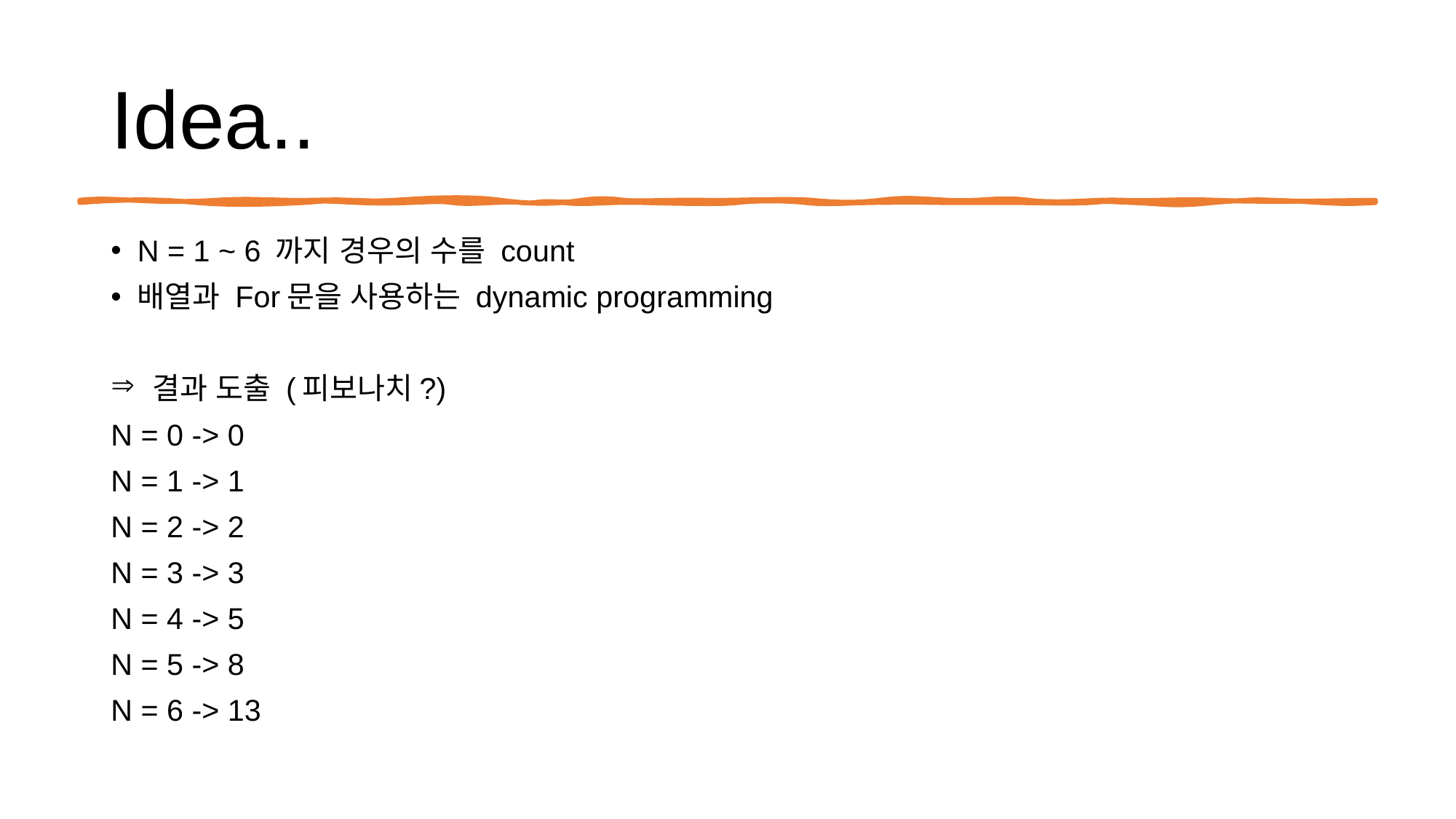

# Idea..

N = 1 ~ 6 까지 경우의 수를 count
배열과 For문을 사용하는 dynamic programming

 결과 도출 (피보나치?)
N = 0 -> 0
N = 1 -> 1
N = 2 -> 2
N = 3 -> 3
N = 4 -> 5
N = 5 -> 8
N = 6 -> 13